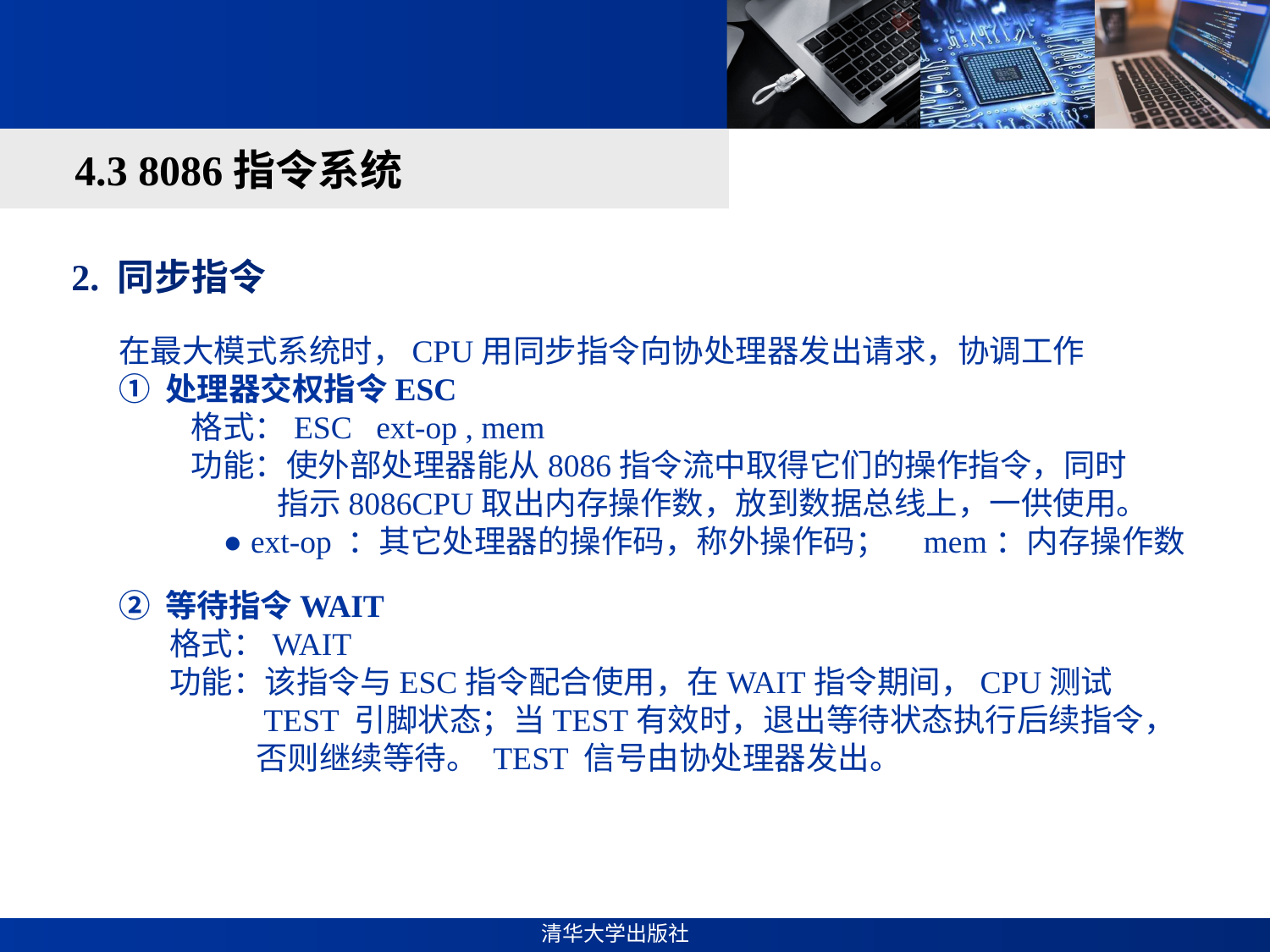

#
4.3 8086指令系统

2. 同步指令
在最大模式系统时，CPU用同步指令向协处理器发出请求，协调工作
① 处理器交权指令ESC
         格式：ESC   ext-op , mem
         功能：使外部处理器能从8086指令流中取得它们的操作指令，同时
                     指示8086CPU取出内存操作数，放到数据总线上，一供使用。
             ● ext-op ：其它处理器的操作码，称外操作码；    mem：内存操作数
② 等待指令WAIT
      格式：WAIT
      功能：该指令与ESC指令配合使用，在WAIT指令期间，CPU测试
                  TEST 引脚状态；当TEST有效时，退出等待状态执行后续指令，
                  否则继续等待。 TEST 信号由协处理器发出。